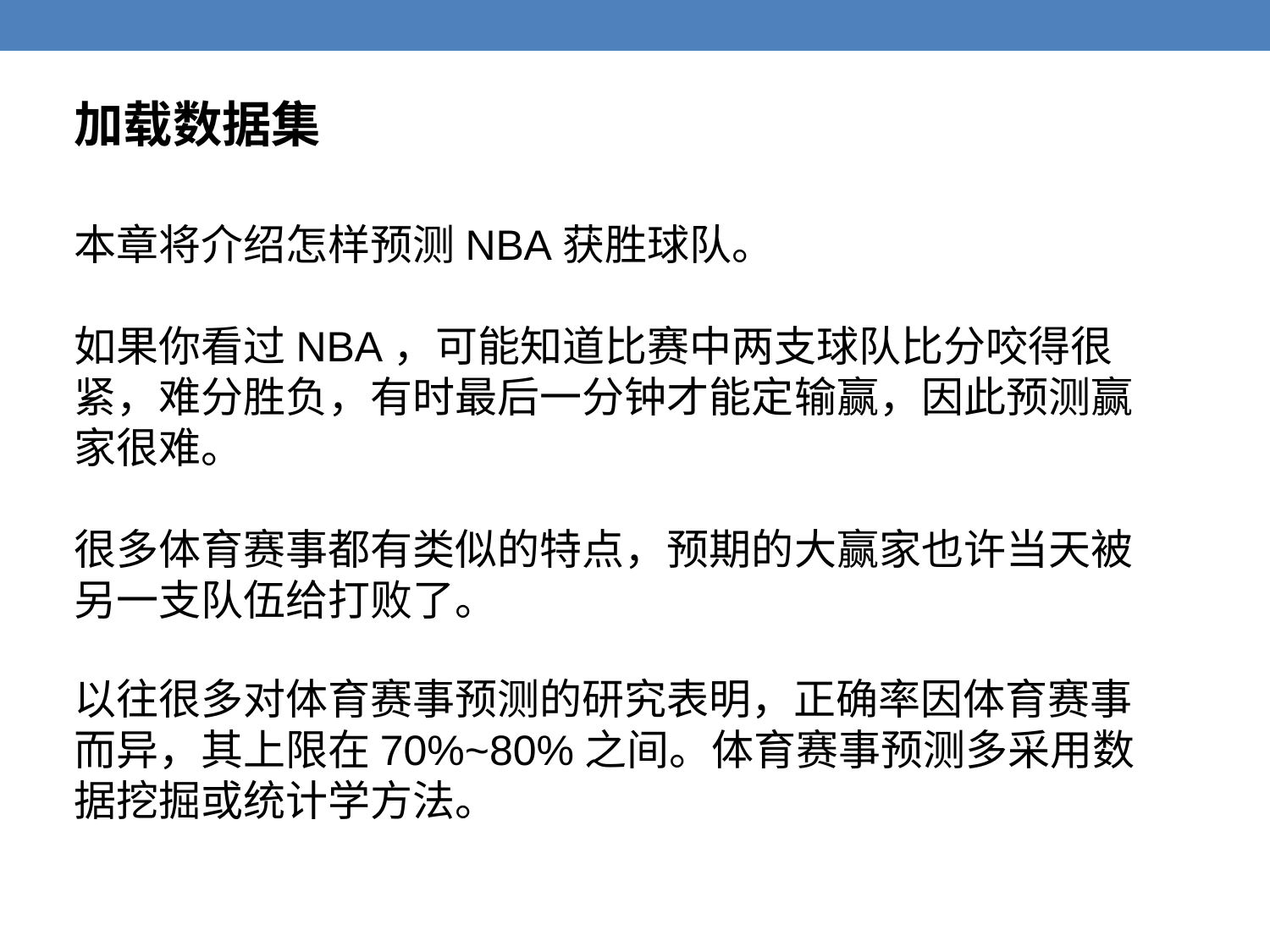

加载数据集
本章将介绍怎样预测NBA获胜球队。

如果你看过NBA，可能知道比赛中两支球队比分咬得很紧，难分胜负，有时最后一分钟才能定输赢，因此预测赢家很难。

很多体育赛事都有类似的特点，预期的大赢家也许当天被另一支队伍给打败了。
以往很多对体育赛事预测的研究表明，正确率因体育赛事而异，其上限在70%~80%之间。体育赛事预测多采用数据挖掘或统计学方法。